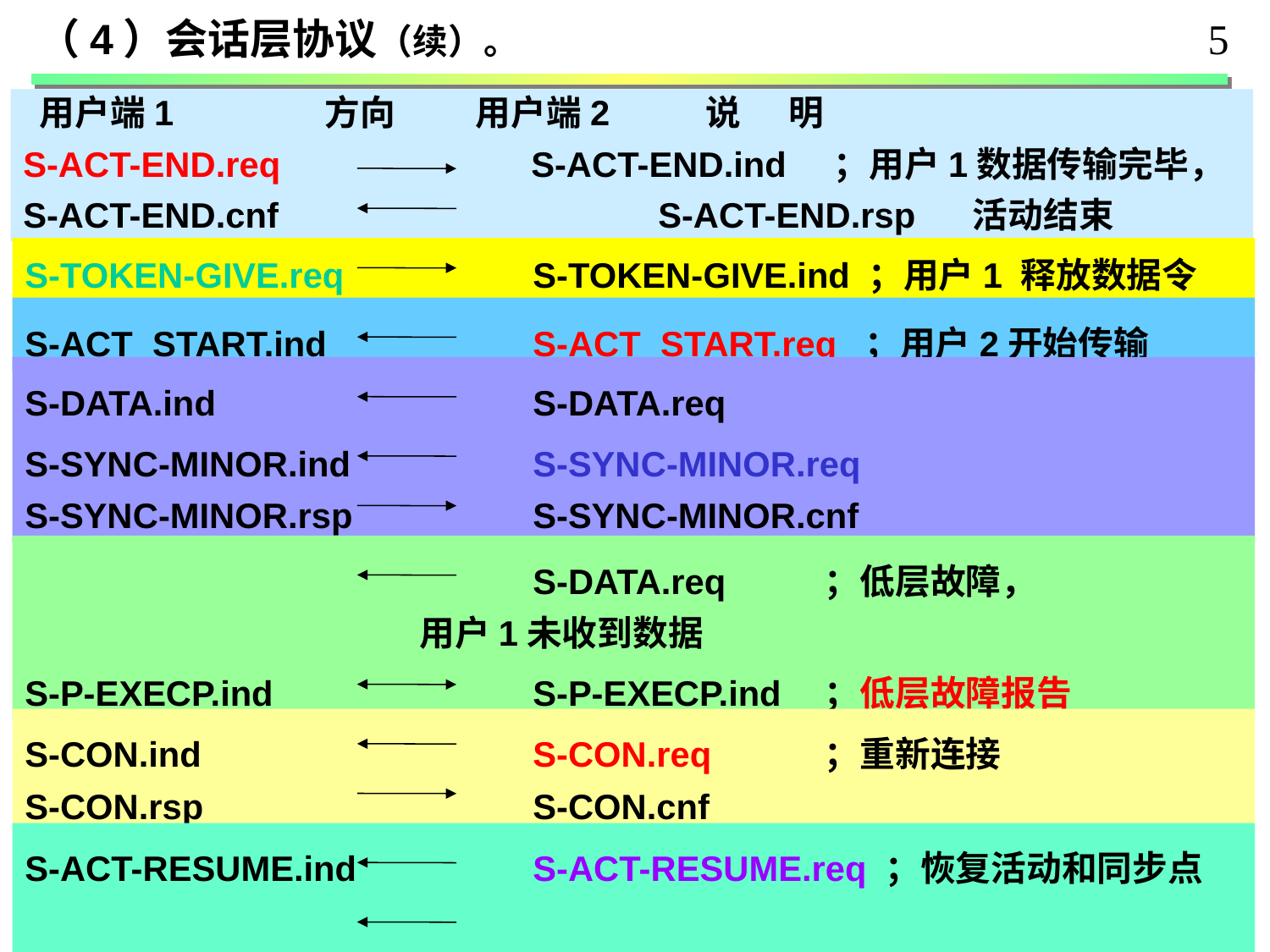

5
（4）会话层协议（续）。

 用户端1 	    方向          用户端2  	    说      明
S-ACT-END.req	        	S-ACT-END.ind    ；用户1数据传输完毕，
S-ACT-END.cnf	       		S-ACT-END.rsp     活动结束
S-TOKEN-GIVE.req 		S-TOKEN-GIVE.ind ；用户1 释放数据令牌；

S-ACT_START.ind  		S-ACT_START.req  ；用户2开始传输
S-DATA.ind	   		S-DATA.req
S-SYNC-MINOR.ind 		S-SYNC-MINOR.req
S-SYNC-MINOR.rsp 		S-SYNC-MINOR.cnf
	   			S-DATA.req	   ；低层故障，
                                                用户1未收到数据
S-P-EXECP.ind	   		S-P-EXECP.ind	   ；低层故障报告

S-CON.ind	   		S-CON.req	   ；重新连接
S-CON.rsp	   		S-CON.cnf

S-ACT-RESUME.ind 		S-ACT-RESUME.req ；恢复活动和同步点
S-DATA.ind	   		S-DATA.req	    ；用户2继续数据传输